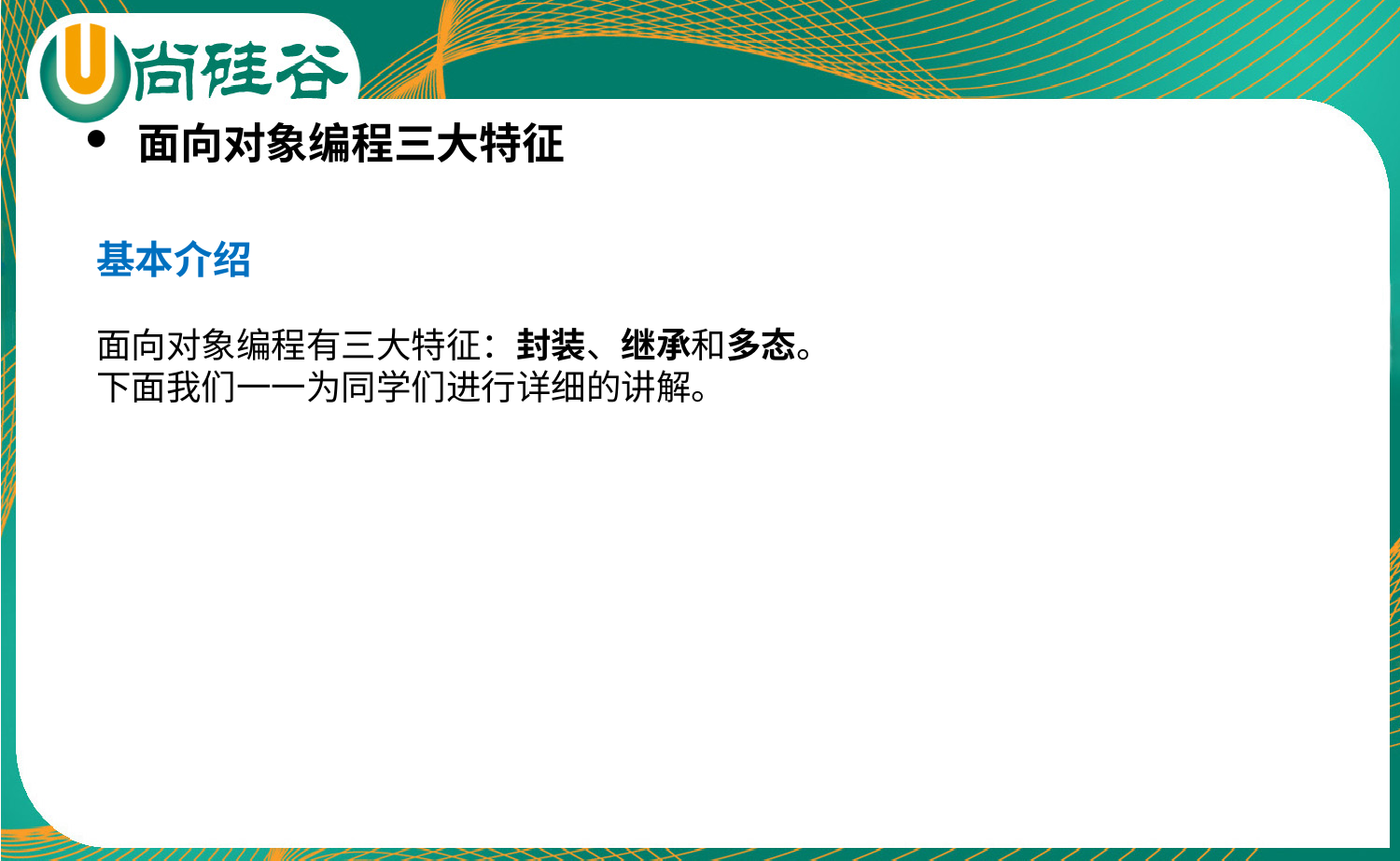

面向对象编程三大特征

基本介绍

面向对象编程有三大特征：封装、继承和多态。
下面我们一一为同学们进行详细的讲解。